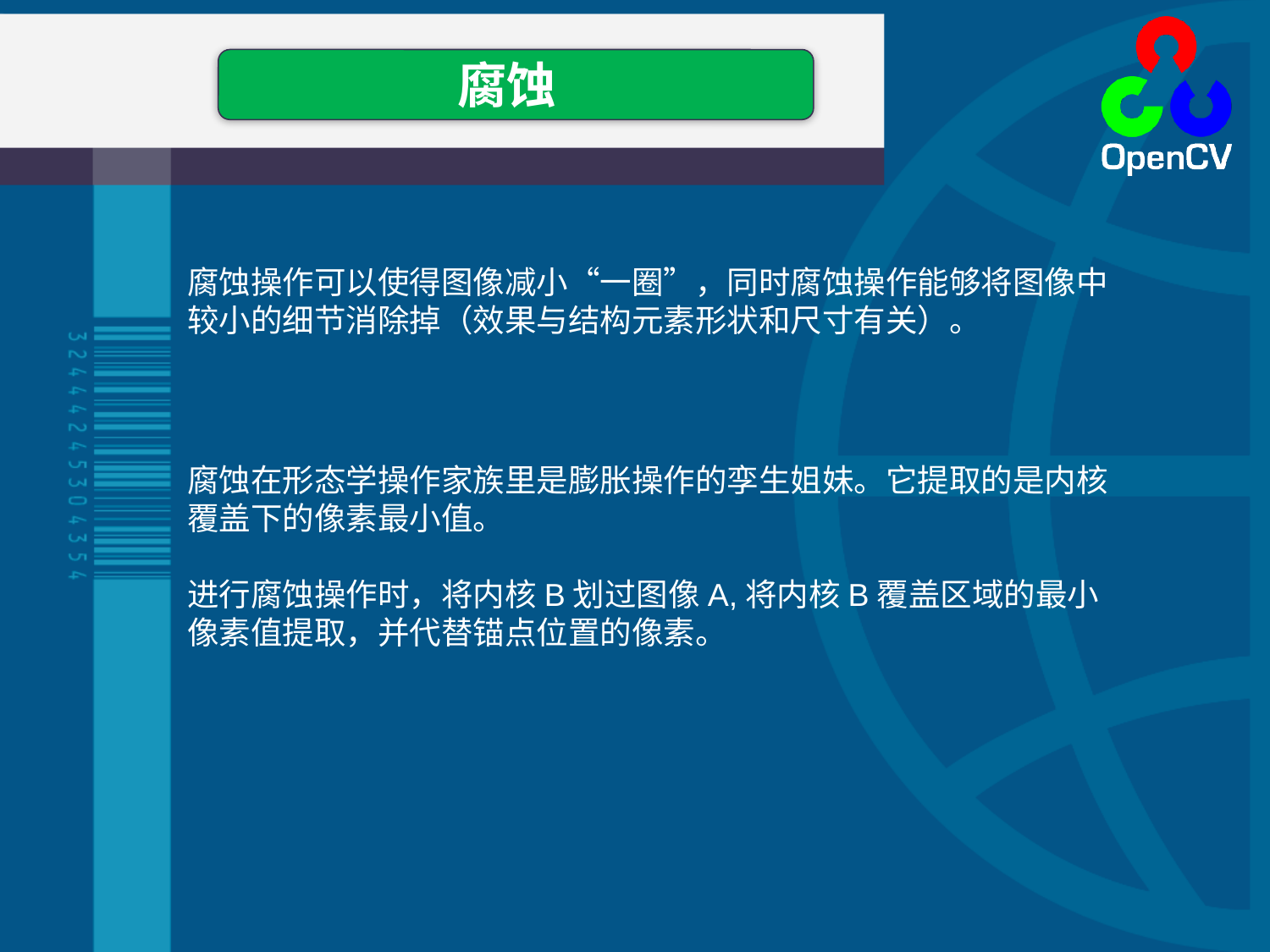

腐蚀

腐蚀操作可以使得图像减小“一圈”，同时腐蚀操作能够将图像中较小的细节消除掉（效果与结构元素形状和尺寸有关）。
腐蚀在形态学操作家族里是膨胀操作的孪生姐妹。它提取的是内核覆盖下的像素最小值。

进行腐蚀操作时，将内核B划过图像A,将内核B覆盖区域的最小像素值提取，并代替锚点位置的像素。